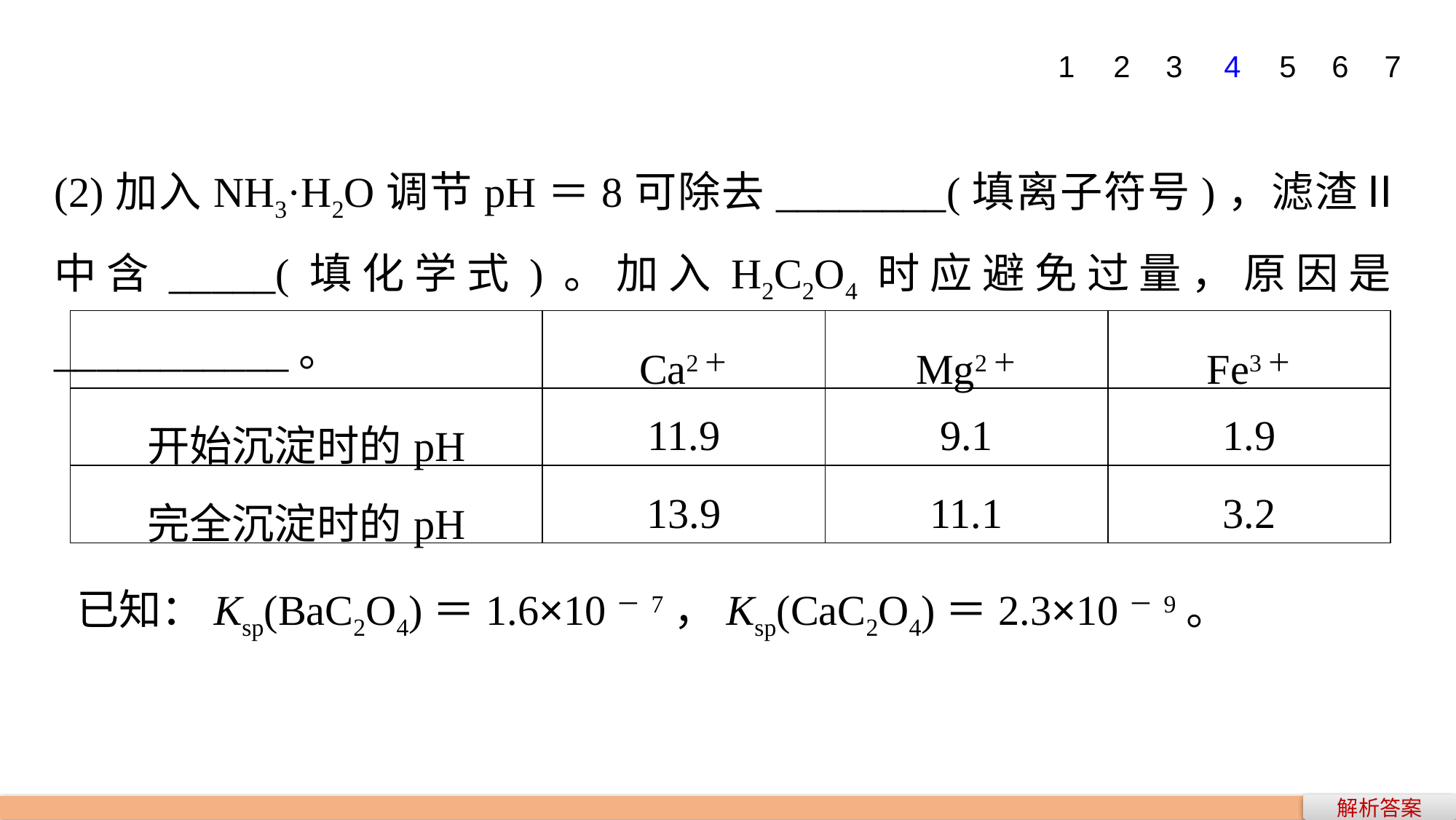

1
2
3
4
5
6
7
(2)加入NH3·H2O调节pH＝8可除去________(填离子符号)，滤渣Ⅱ中含_____(填化学式)。加入H2C2O4时应避免过量，原因是___________。
|  | Ca2＋ | Mg2＋ | Fe3＋ |
| --- | --- | --- | --- |
| 开始沉淀时的pH | 11.9 | 9.1 | 1.9 |
| 完全沉淀时的pH | 13.9 | 11.1 | 3.2 |
已知：Ksp(BaC2O4)＝1.6×10－7，Ksp(CaC2O4)＝2.3×10－9。
解析答案